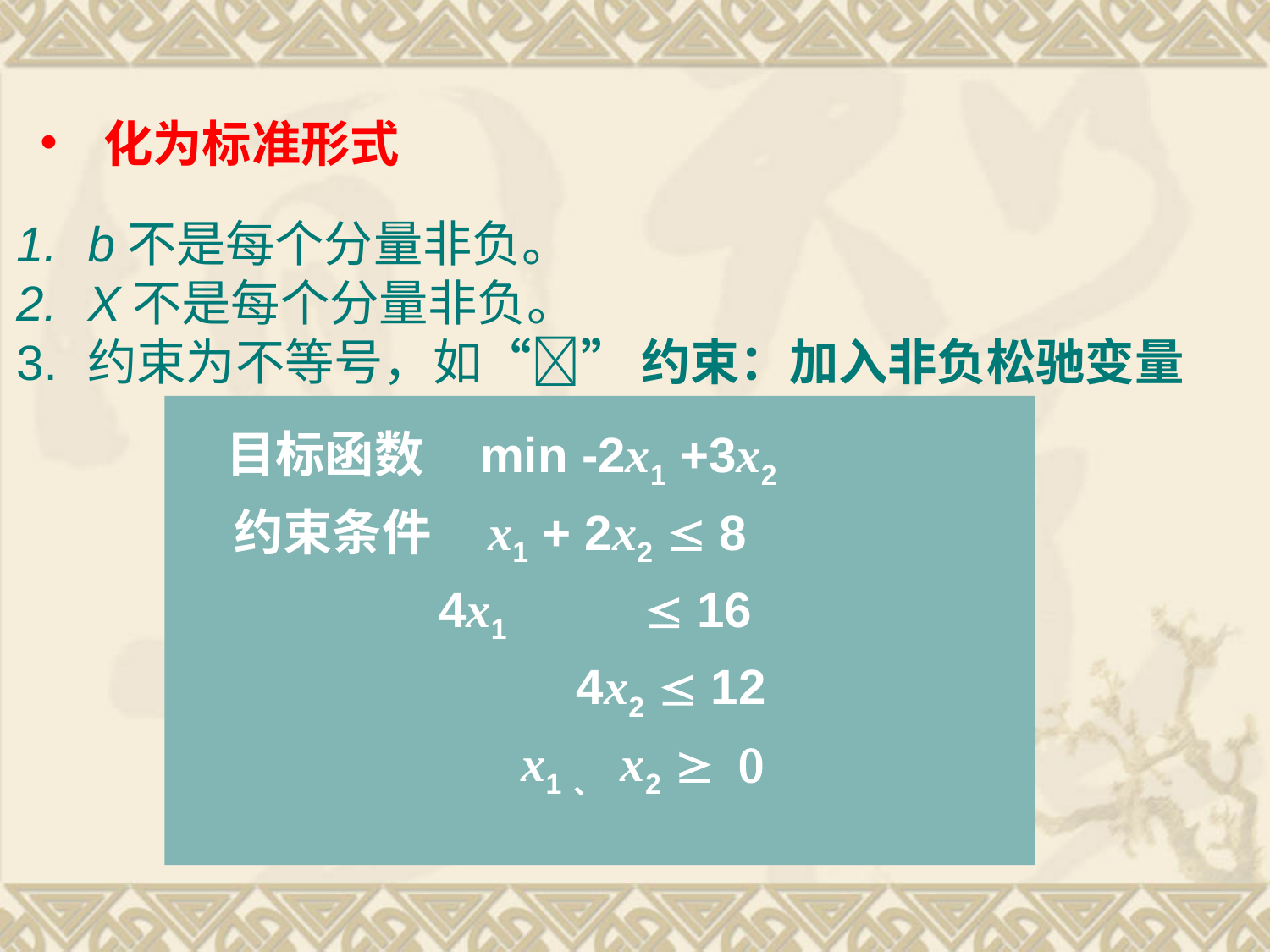

化为标准形式
b不是每个分量非负。
X不是每个分量非负。
约束为不等号，如“≤” 约束：加入非负松驰变量

  目标函数    min -2x1 +3x2
    约束条件    x1 + 2x2 ≤ 8
                   4x1          ≤ 16
                             4x2 ≤ 12
                            x1、 x2 ≥ 0